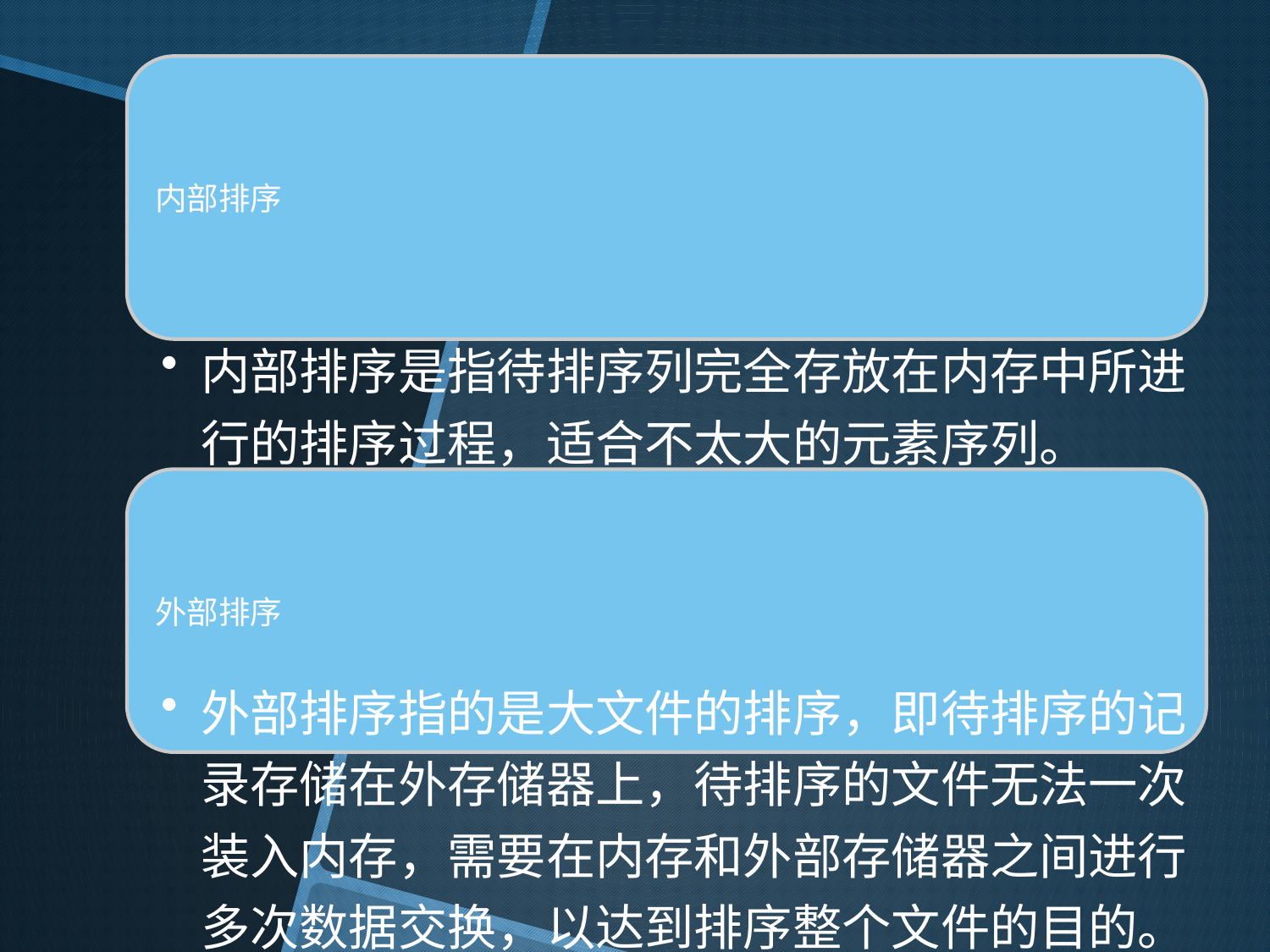

内部排序
内部排序是指待排序列完全存放在内存中所进行的排序过程，适合不太大的元素序列。
外部排序
外部排序指的是大文件的排序，即待排序的记录存储在外存储器上，待排序的文件无法一次装入内存，需要在内存和外部存储器之间进行多次数据交换，以达到排序整个文件的目的。